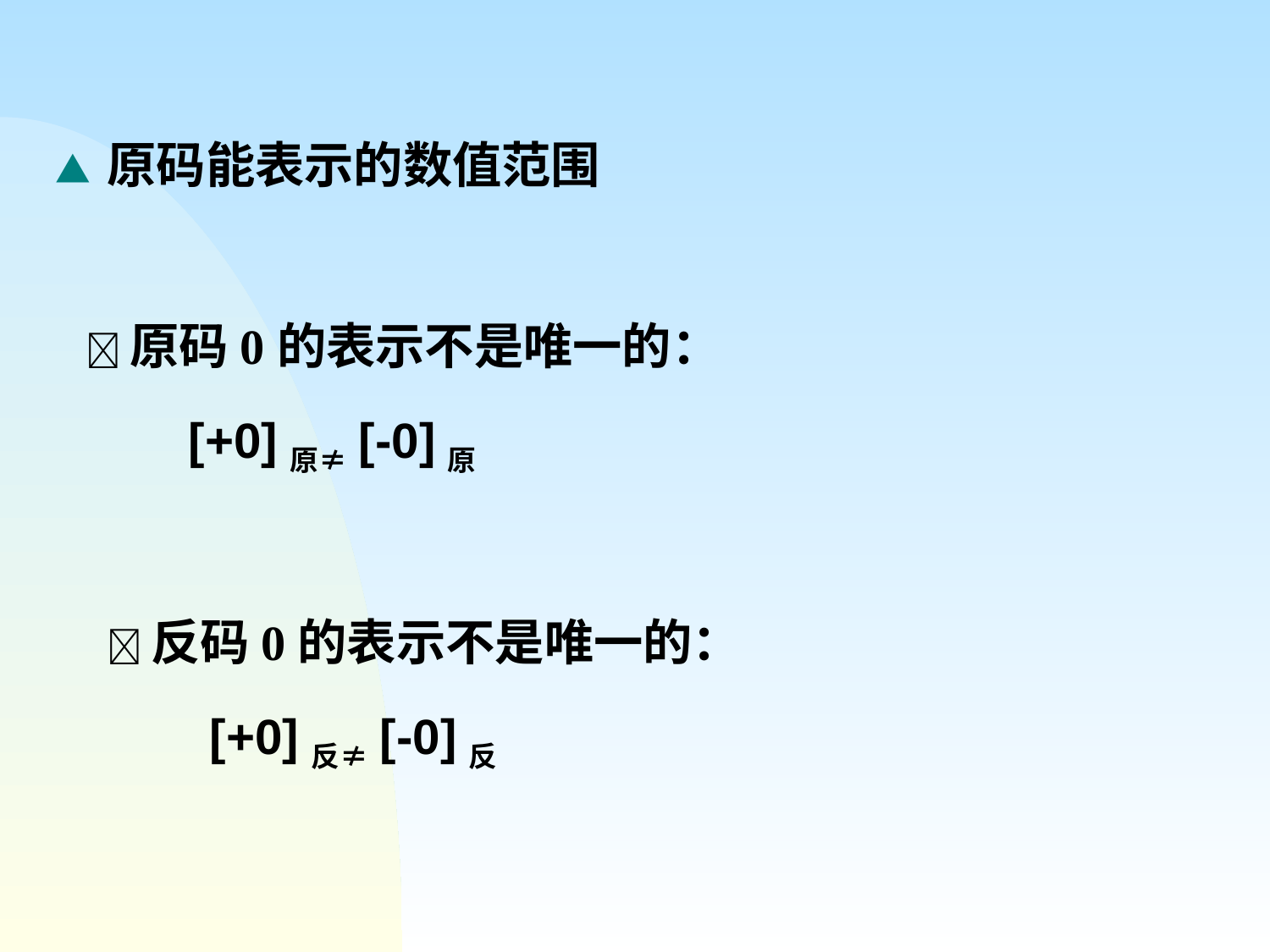

▲ 原码能表示的数值范围
•原码0的表示不是唯一的：
        [+0]原≠[-0]原
•反码0的表示不是唯一的：
        [+0]反≠[-0]反
31